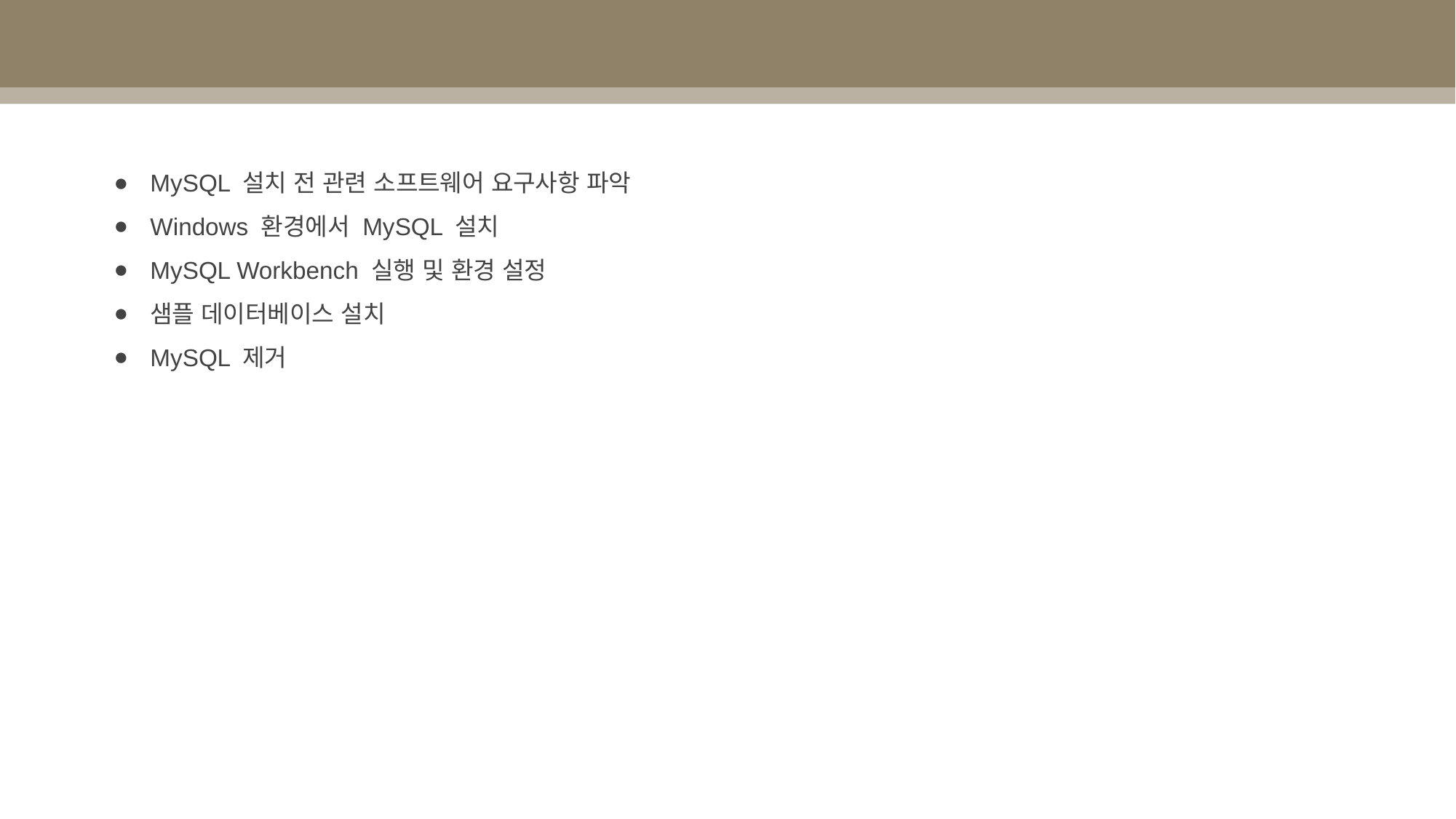

MySQL 설치 전 관련 소프트웨어 요구사항 파악
Windows 환경에서 MySQL 설치
MySQL Workbench 실행 및 환경 설정
샘플 데이터베이스 설치
MySQL 제거